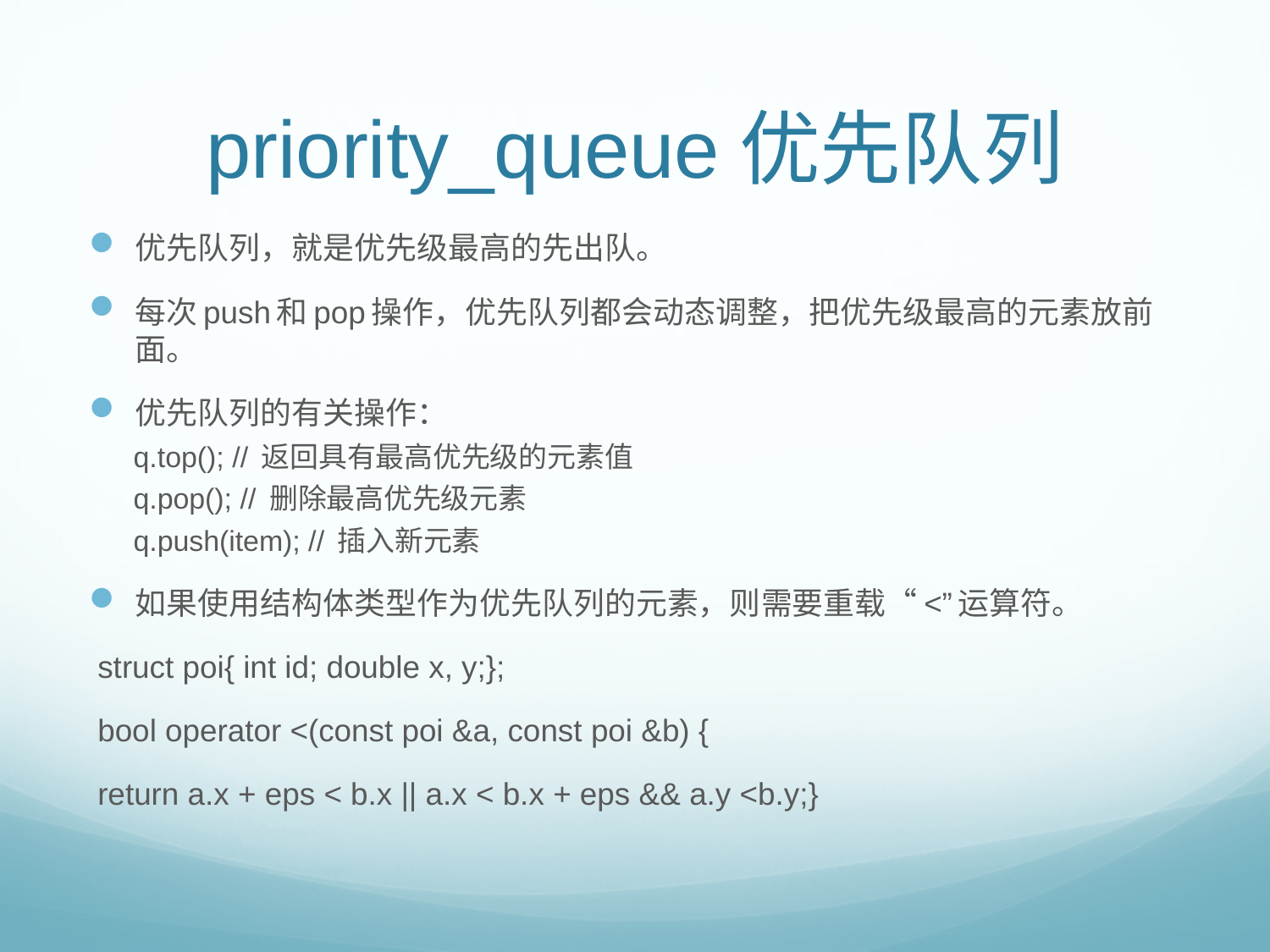

# priority_queue优先队列
优先队列，就是优先级最高的先出队。
每次push和pop操作，优先队列都会动态调整，把优先级最高的元素放前面。
优先队列的有关操作：
q.top(); // 返回具有最高优先级的元素值
q.pop(); // 删除最高优先级元素
q.push(item); // 插入新元素
如果使用结构体类型作为优先队列的元素，则需要重载“<”运算符。
 struct poi{ int id; double x, y;};
 bool operator <(const poi &a, const poi &b) {
 return a.x + eps < b.x || a.x < b.x + eps && a.y <b.y;}